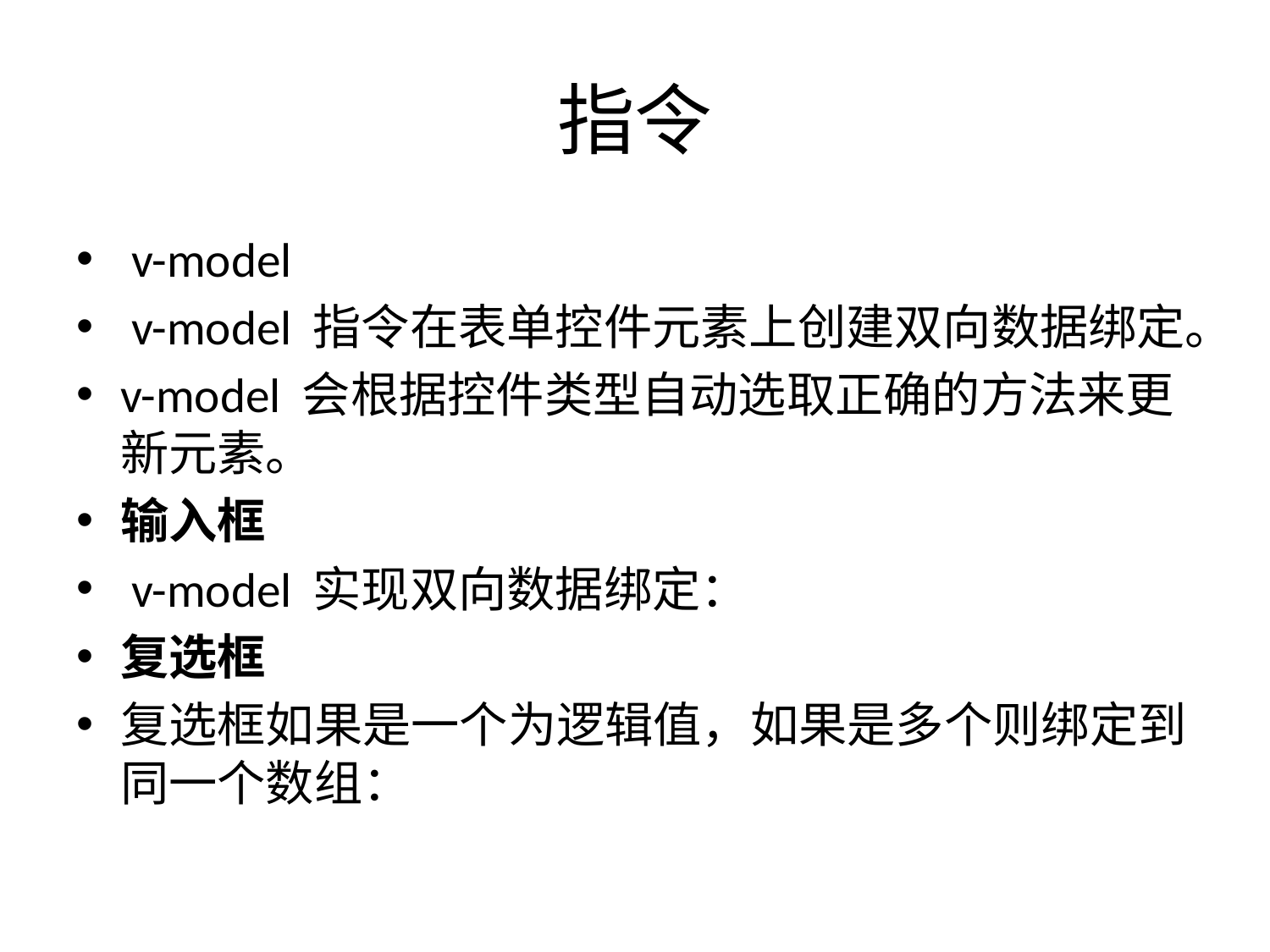

# 指令
 v-model
 v-model 指令在表单控件元素上创建双向数据绑定。
v-model 会根据控件类型自动选取正确的方法来更新元素。
输入框
 v-model 实现双向数据绑定：
复选框
复选框如果是一个为逻辑值，如果是多个则绑定到同一个数组：